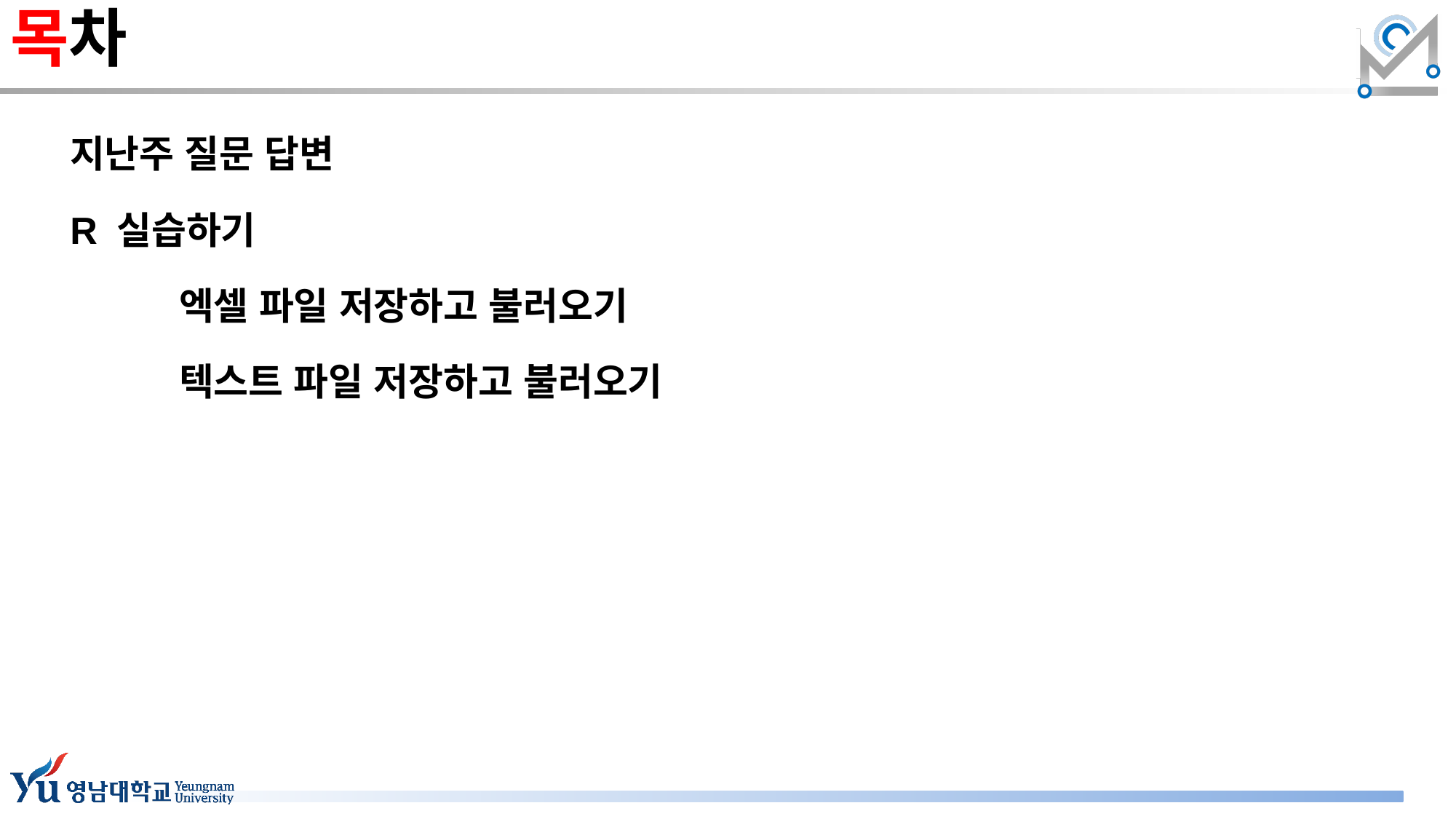

목차
지난주 질문 답변
R 실습하기
	엑셀 파일 저장하고 불러오기
	텍스트 파일 저장하고 불러오기